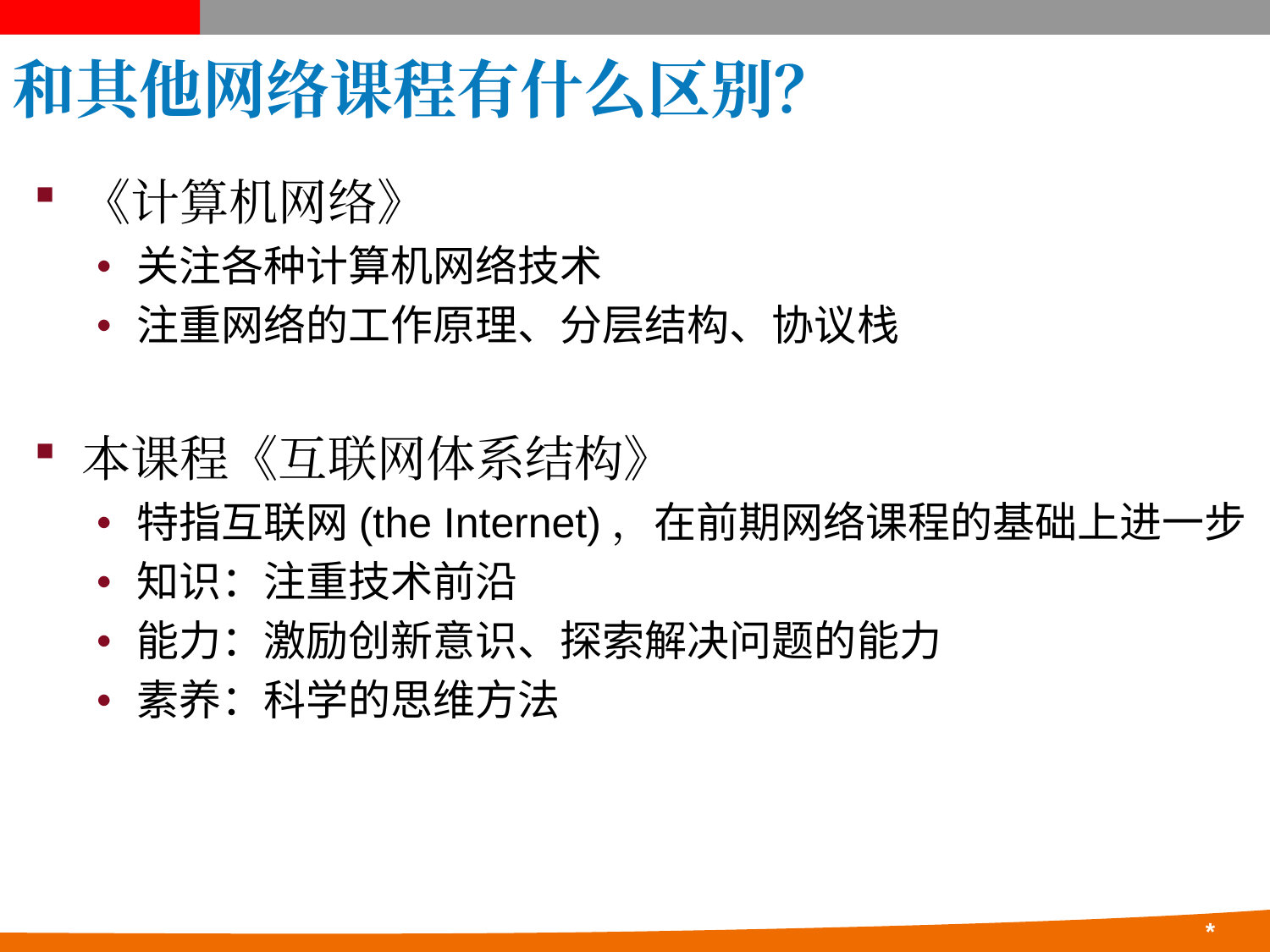

# 和其他网络课程有什么区别？
《计算机网络》
关注各种计算机网络技术
注重网络的工作原理、分层结构、协议栈

本课程《互联网体系结构》
特指互联网(the Internet)，在前期网络课程的基础上进一步
知识：注重技术前沿
能力：激励创新意识、探索解决问题的能力
素养：科学的思维方法